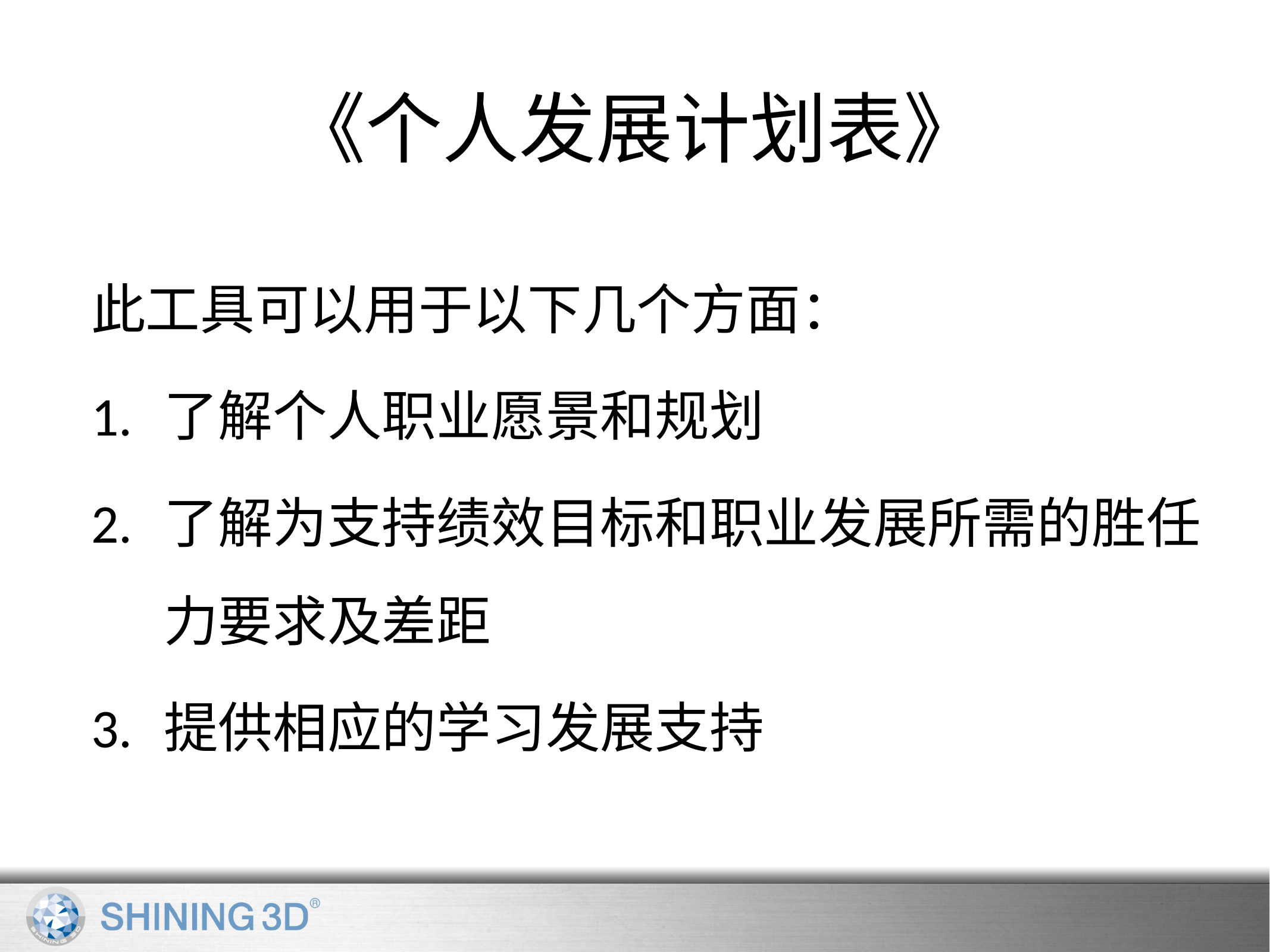

# 《个人发展计划表》

此工具可以用于以下几个方面：
了解个人职业愿景和规划
了解为支持绩效目标和职业发展所需的胜任力要求及差距
提供相应的学习发展支持